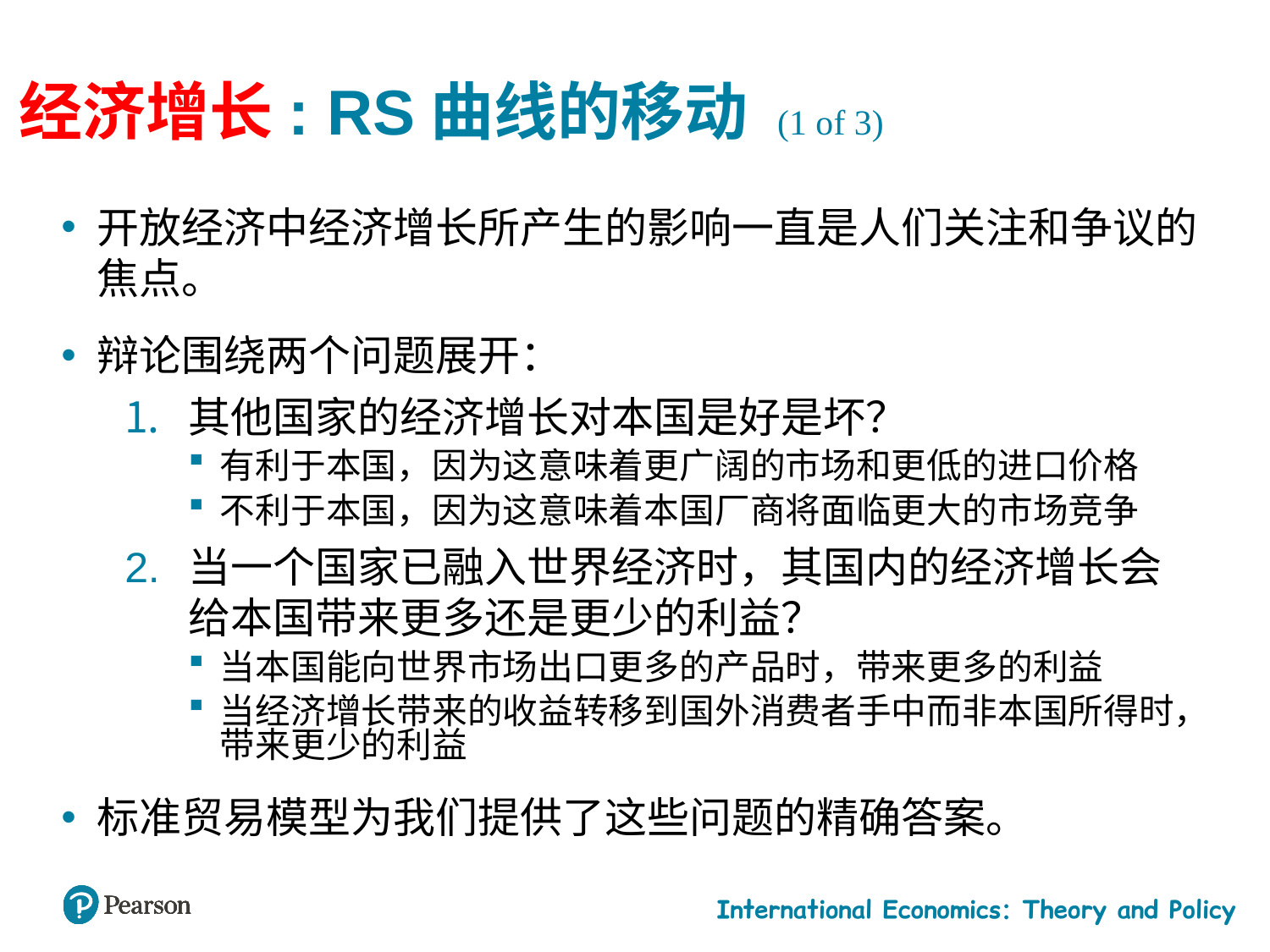

# 经济增长: RS曲线的移动 (1 of 3)
开放经济中经济增长所产生的影响一直是人们关注和争议的焦点。
辩论围绕两个问题展开：
其他国家的经济增长对本国是好是坏？
有利于本国，因为这意味着更广阔的市场和更低的进口价格
不利于本国，因为这意味着本国厂商将面临更大的市场竞争
当一个国家已融入世界经济时，其国内的经济增长会给本国带来更多还是更少的利益？
当本国能向世界市场出口更多的产品时，带来更多的利益
当经济增长带来的收益转移到国外消费者手中而非本国所得时，带来更少的利益
标准贸易模型为我们提供了这些问题的精确答案。